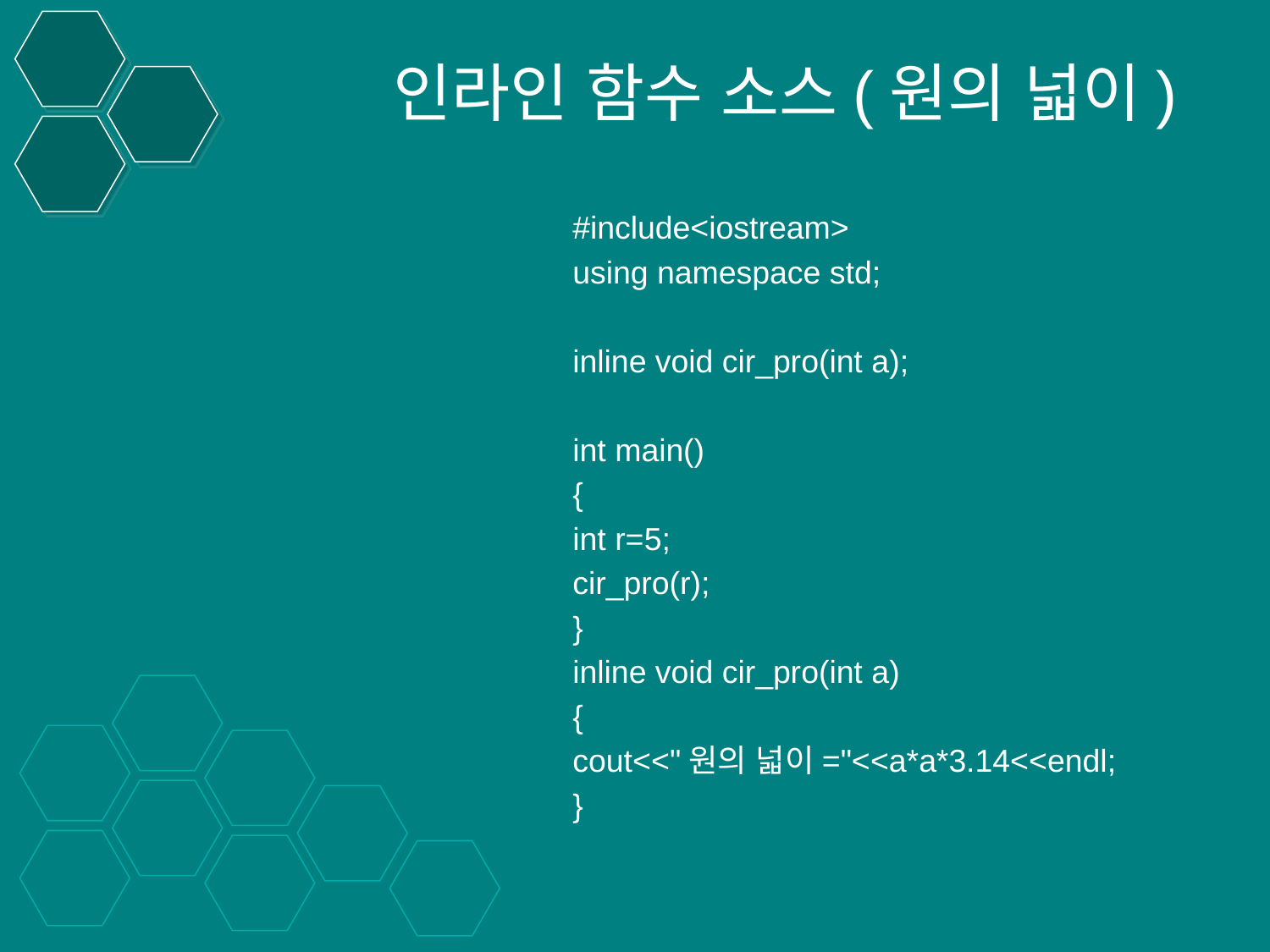

# 인라인 함수 소스(원의 넓이)
#include<iostream>
using namespace std;

inline void cir_pro(int a);

int main()
{
int r=5;
cir_pro(r);
}
inline void cir_pro(int a)
{
cout<<"원의 넓이="<<a*a*3.14<<endl;
}